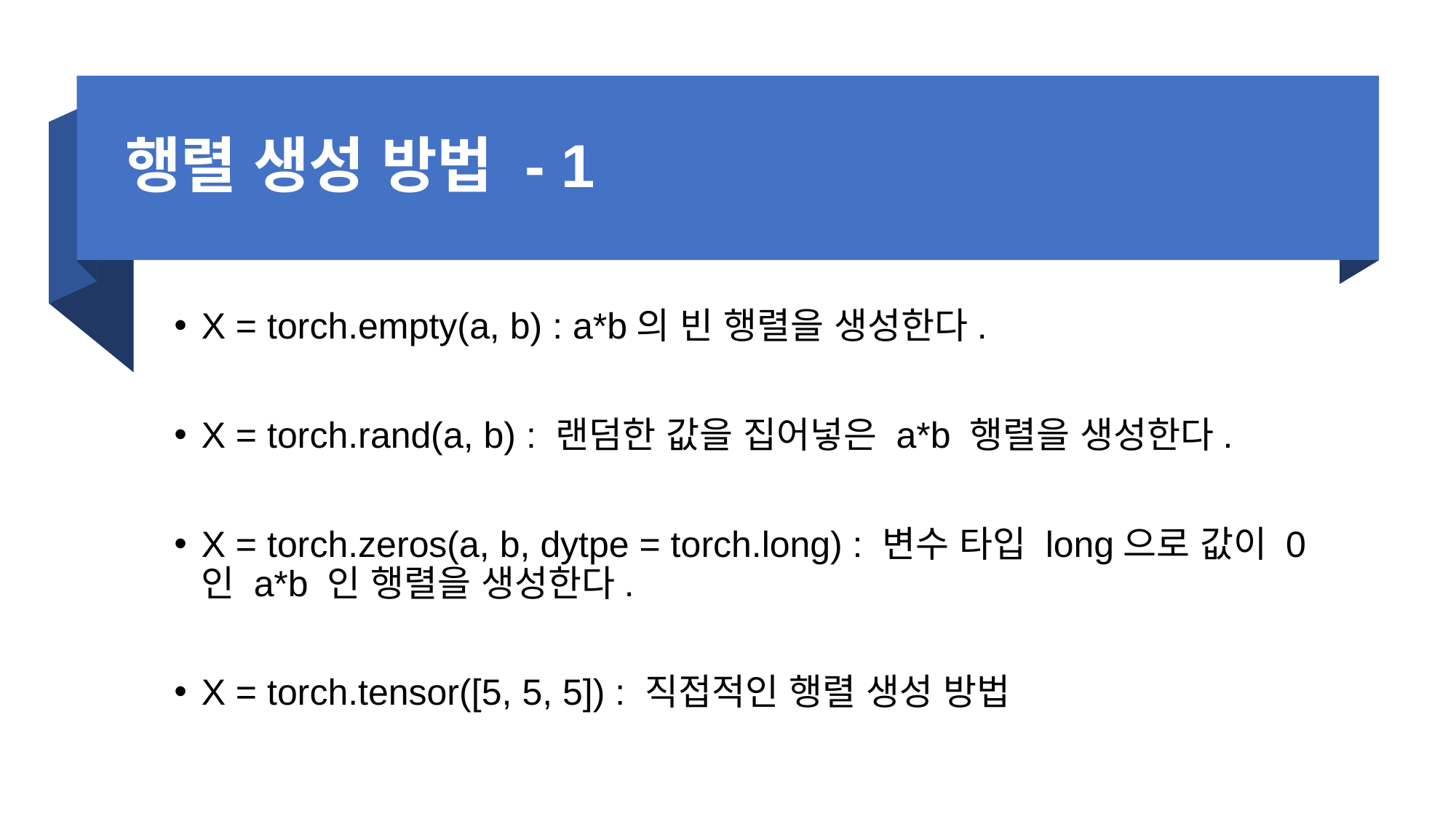

# 행렬 생성 방법 - 1

X = torch.empty(a, b) : a*b의 빈 행렬을 생성한다.

X = torch.rand(a, b) : 랜덤한 값을 집어넣은 a*b 행렬을 생성한다.

X = torch.zeros(a, b, dytpe = torch.long) : 변수 타입 long으로 값이 0인 a*b 인 행렬을 생성한다.

X = torch.tensor([5, 5, 5]) : 직접적인 행렬 생성 방법